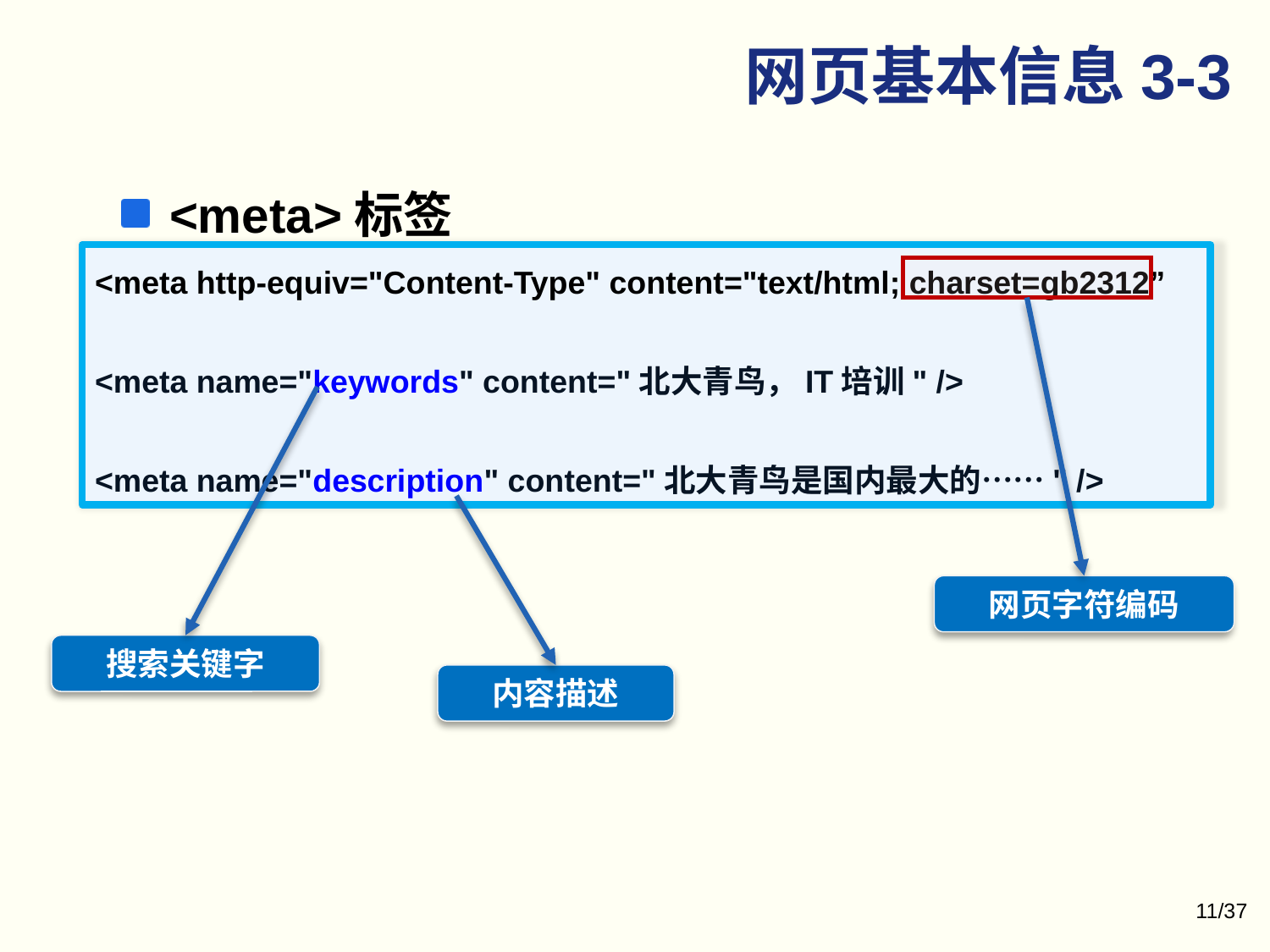

# 网页基本信息3-3
<meta>标签
<meta http-equiv="Content-Type" content="text/html; charset=gb2312”

<meta name="keywords" content="北大青鸟，IT培训" />

<meta name="description" content="北大青鸟是国内最大的……" />

网页字符编码
搜索关键字
内容描述
11/37